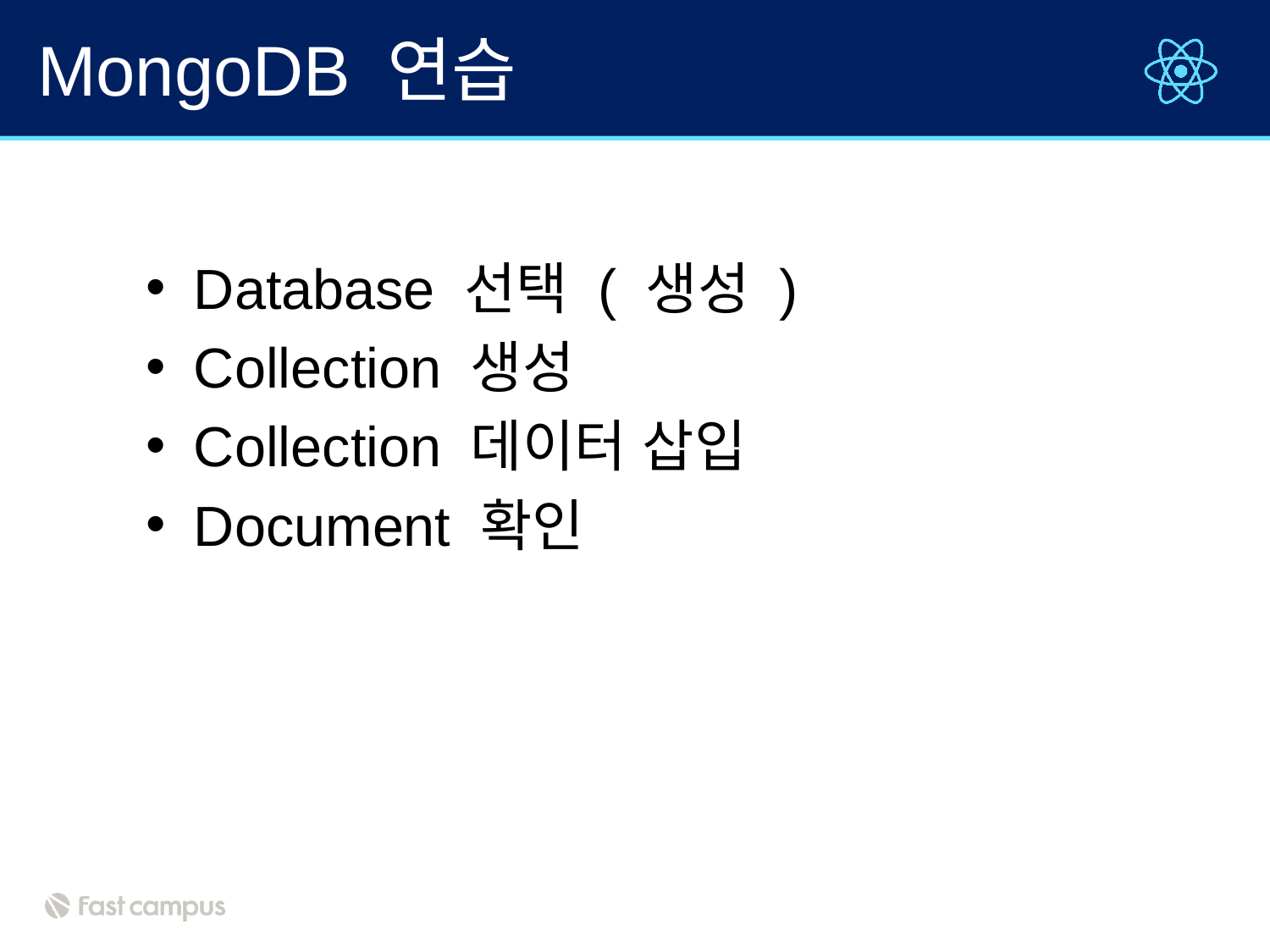

# MongoDB 연습
Database 선택 ( 생성 )
Collection 생성
Collection 데이터 삽입
Document 확인